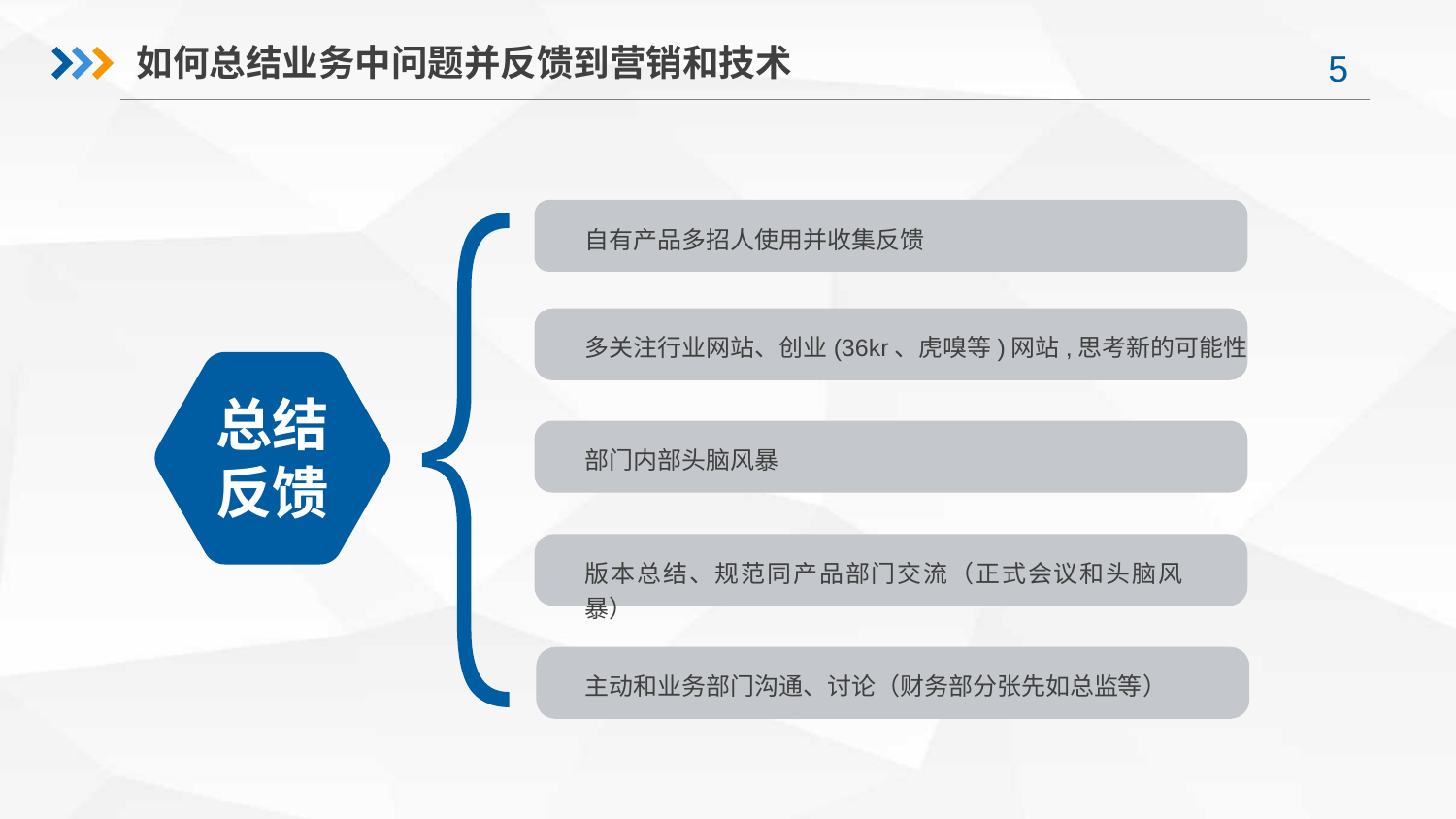

如何总结业务中问题并反馈到营销和技术

自有产品多招人使用并收集反馈

多关注行业网站、创业(36kr、虎嗅等)网站,思考新的可能性

总结反馈

部门内部头脑风暴

版本总结、规范同产品部门交流（正式会议和头脑风暴）

主动和业务部门沟通、讨论（财务部分张先如总监等）